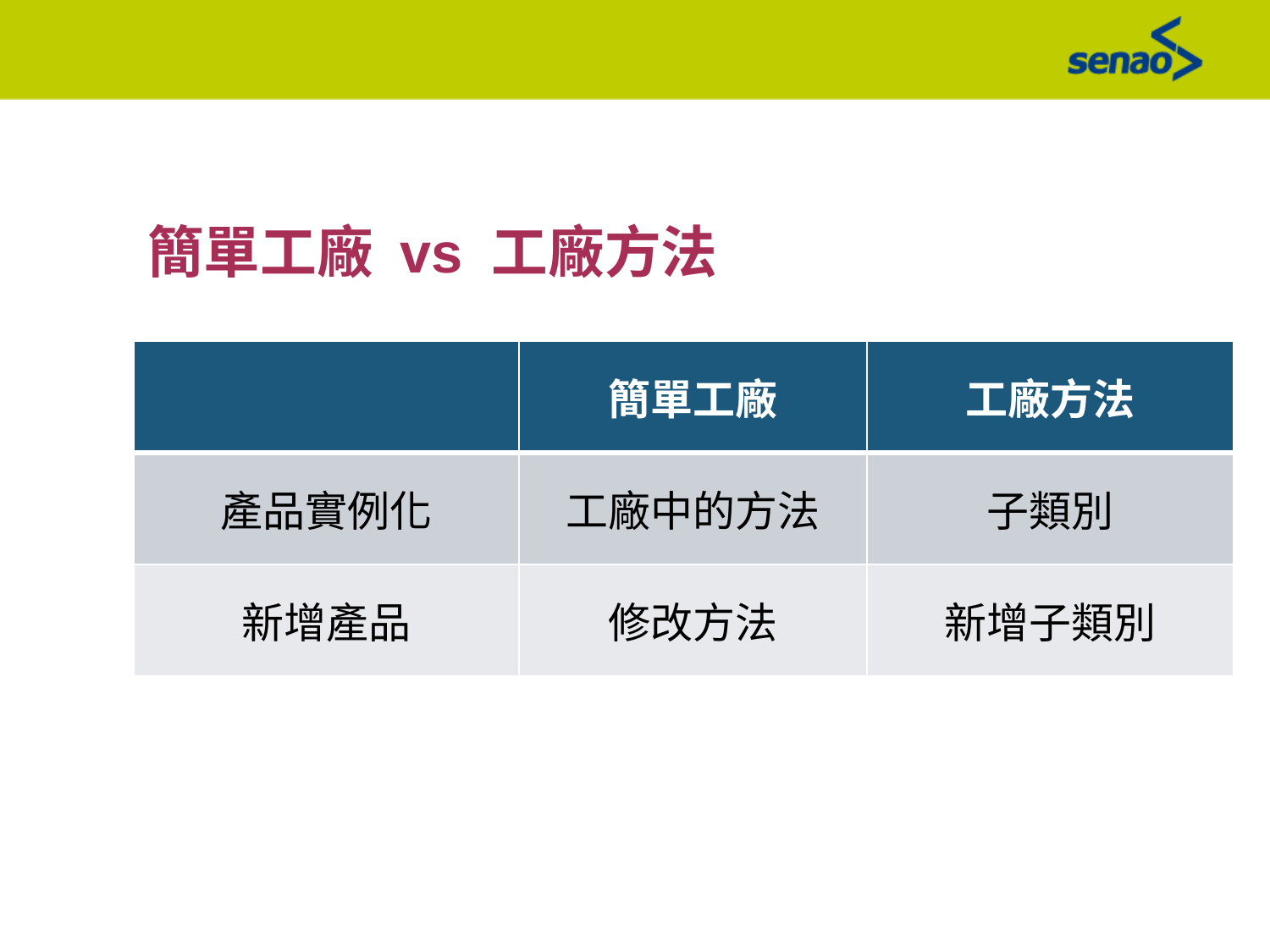

簡單工廠 vs 工廠方法
|  | 簡單工廠 | 工廠方法 |
| --- | --- | --- |
| 產品實例化 | 工廠中的方法 | 子類別 |
| 新增產品 | 修改方法 | 新增子類別 |